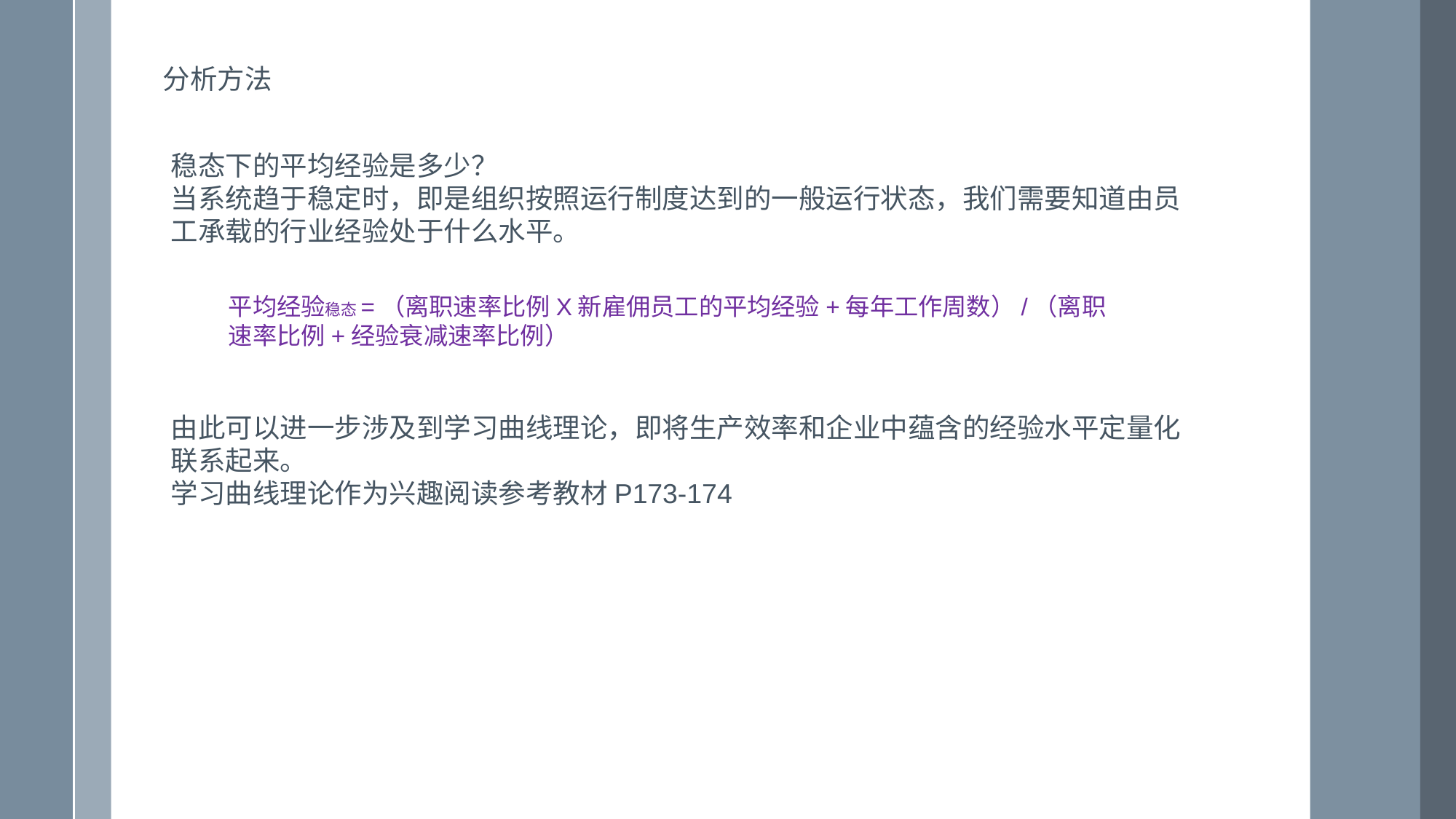

分析方法
稳态下的平均经验是多少？
当系统趋于稳定时，即是组织按照运行制度达到的一般运行状态，我们需要知道由员工承载的行业经验处于什么水平。

由此可以进一步涉及到学习曲线理论，即将生产效率和企业中蕴含的经验水平定量化联系起来。
学习曲线理论作为兴趣阅读参考教材P173-174

平均经验稳态=（离职速率比例X新雇佣员工的平均经验+每年工作周数）/（离职速率比例+经验衰减速率比例）